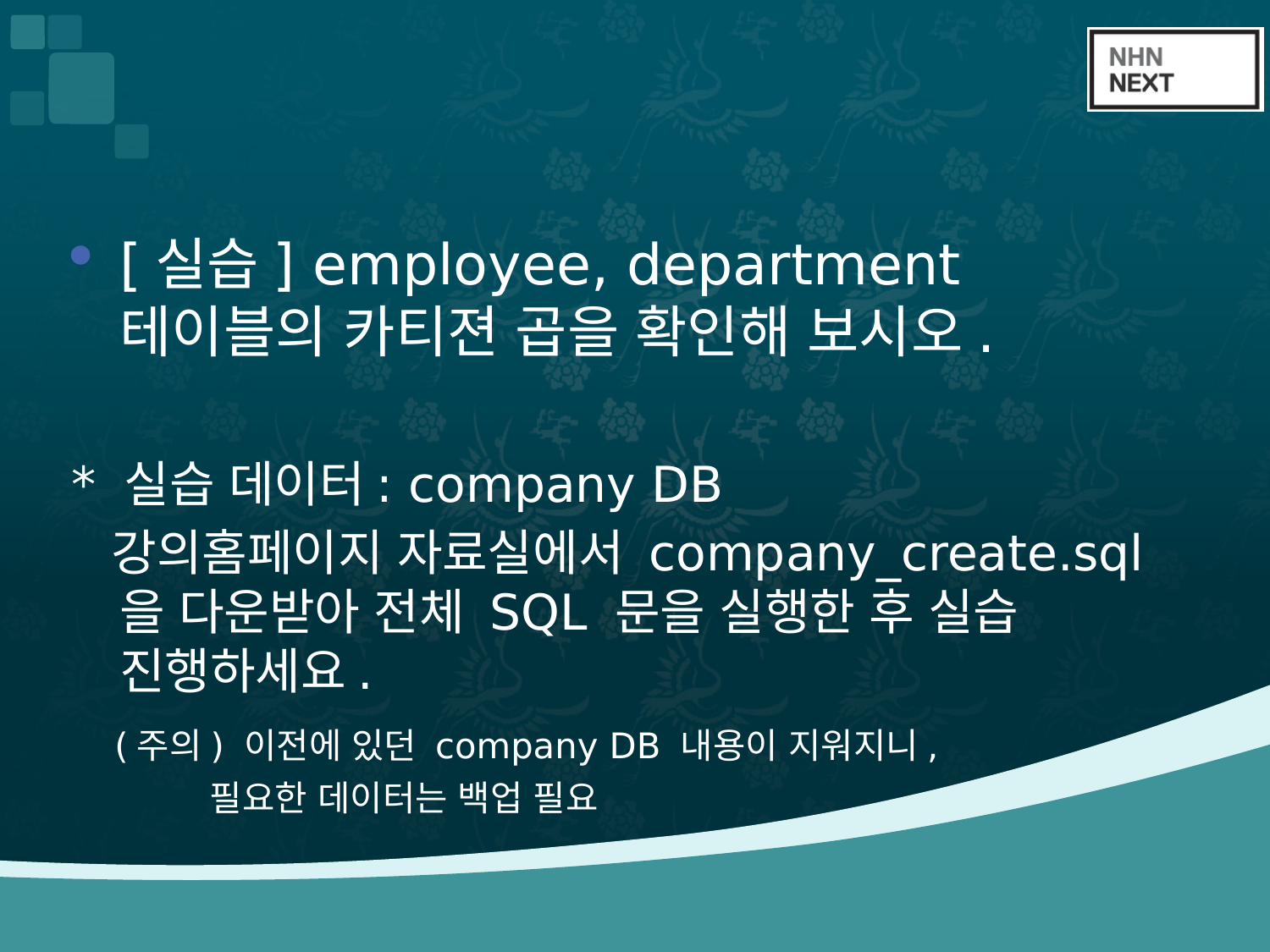

#
[실습] employee, department 테이블의 카티젼 곱을 확인해 보시오.

* 실습 데이터: company DB
  강의홈페이지 자료실에서 company_create.sql을 다운받아 전체 SQL 문을 실행한 후 실습 진행하세요.
   (주의) 이전에 있던 company DB 내용이 지워지니,
             필요한 데이터는 백업 필요